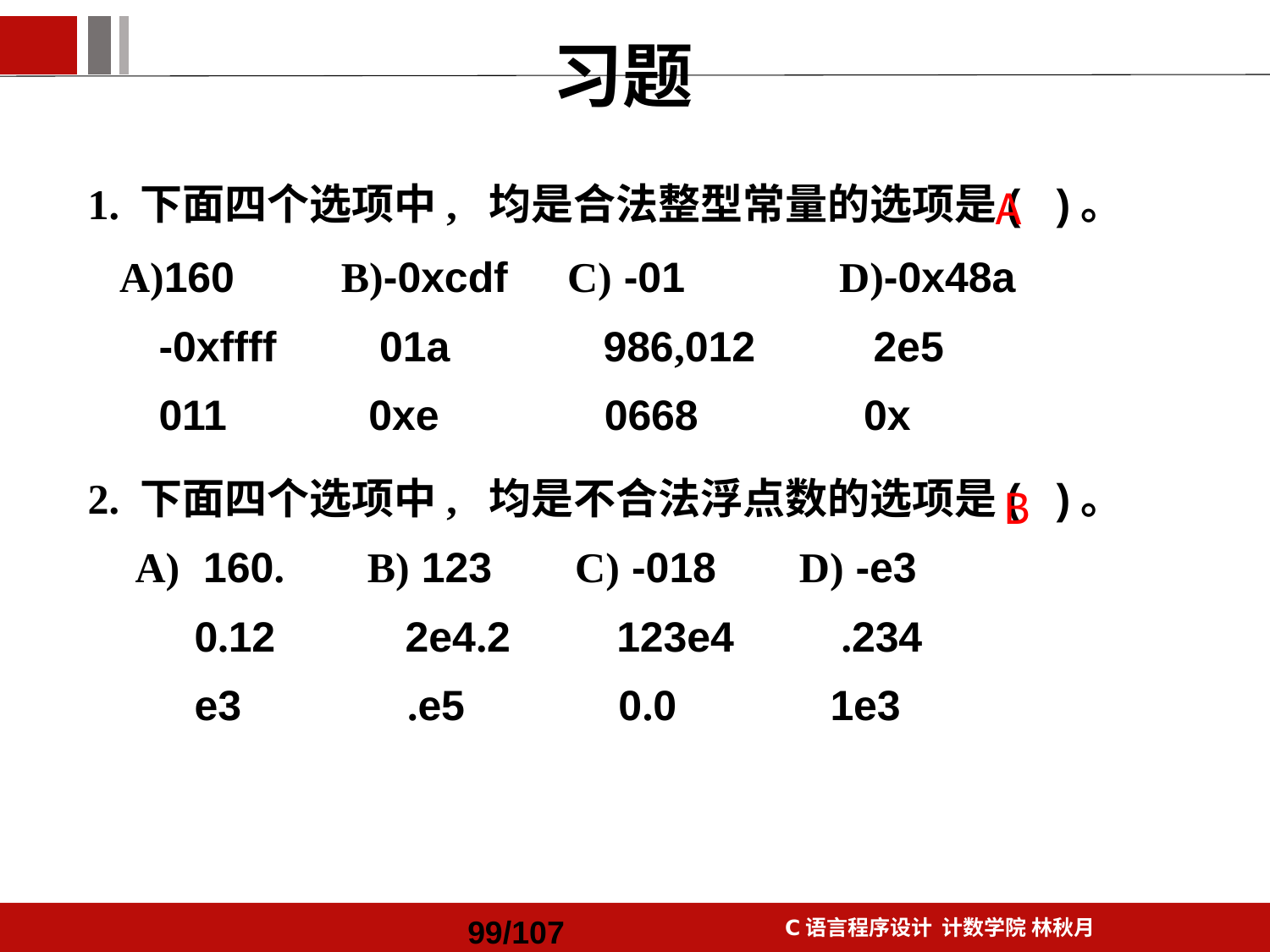

# 习题
1. 下面四个选项中,  均是合法整型常量的选项是(   )。
   A)160         B)-0xcdf     C) -01             D)-0x48a
      -0xffff         01a             986,012          2e5
      011            0xe              0668              0x
2. 下面四个选项中,  均是不合法浮点数的选项是(   )。
    A)  160.       B) 123       C) -018       D) -e3
         0.12           2e4.2         123e4         .234
         e3              .e5             0.0             1e3
A
B